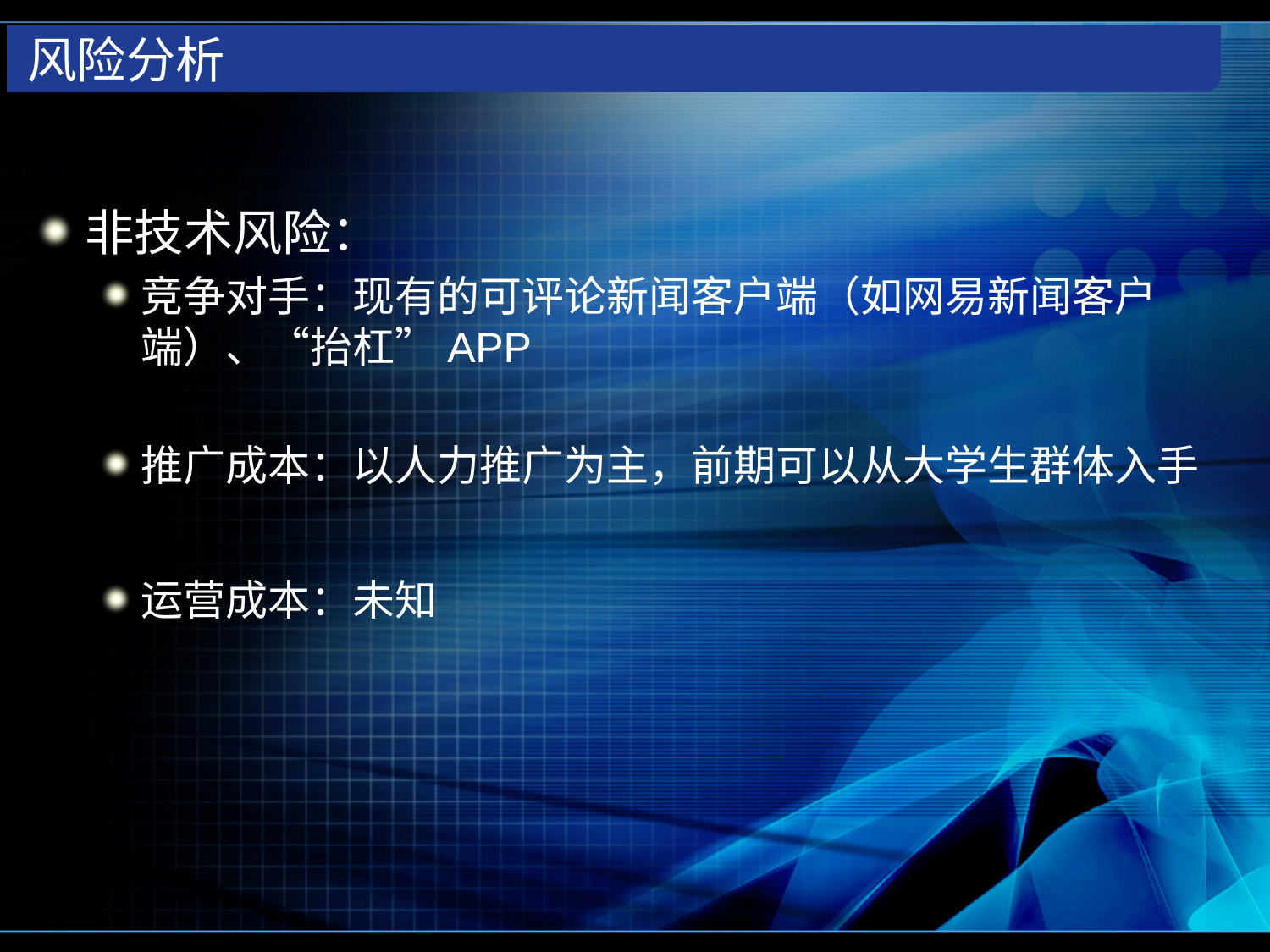

# 风险分析

非技术风险：
竞争对手：现有的可评论新闻客户端（如网易新闻客户端）、“抬杠”APP

推广成本：以人力推广为主，前期可以从大学生群体入手

运营成本：未知